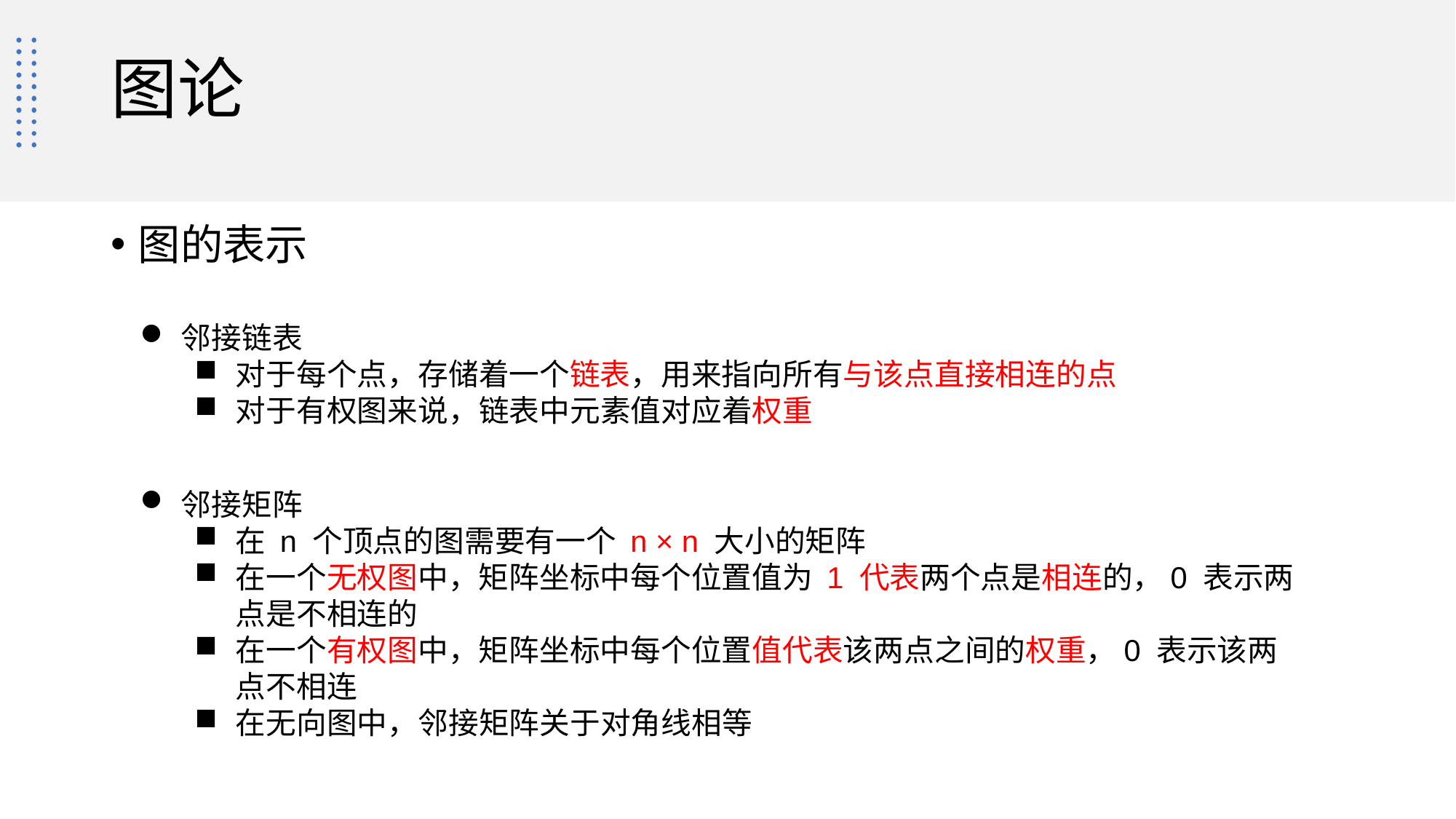

# 图论
图的表示
邻接链表
对于每个点，存储着一个链表，用来指向所有与该点直接相连的点
对于有权图来说，链表中元素值对应着权重
邻接矩阵
在 n 个顶点的图需要有一个 n × n 大小的矩阵
在一个无权图中，矩阵坐标中每个位置值为 1 代表两个点是相连的，0 表示两点是不相连的
在一个有权图中，矩阵坐标中每个位置值代表该两点之间的权重，0 表示该两点不相连
在无向图中，邻接矩阵关于对角线相等